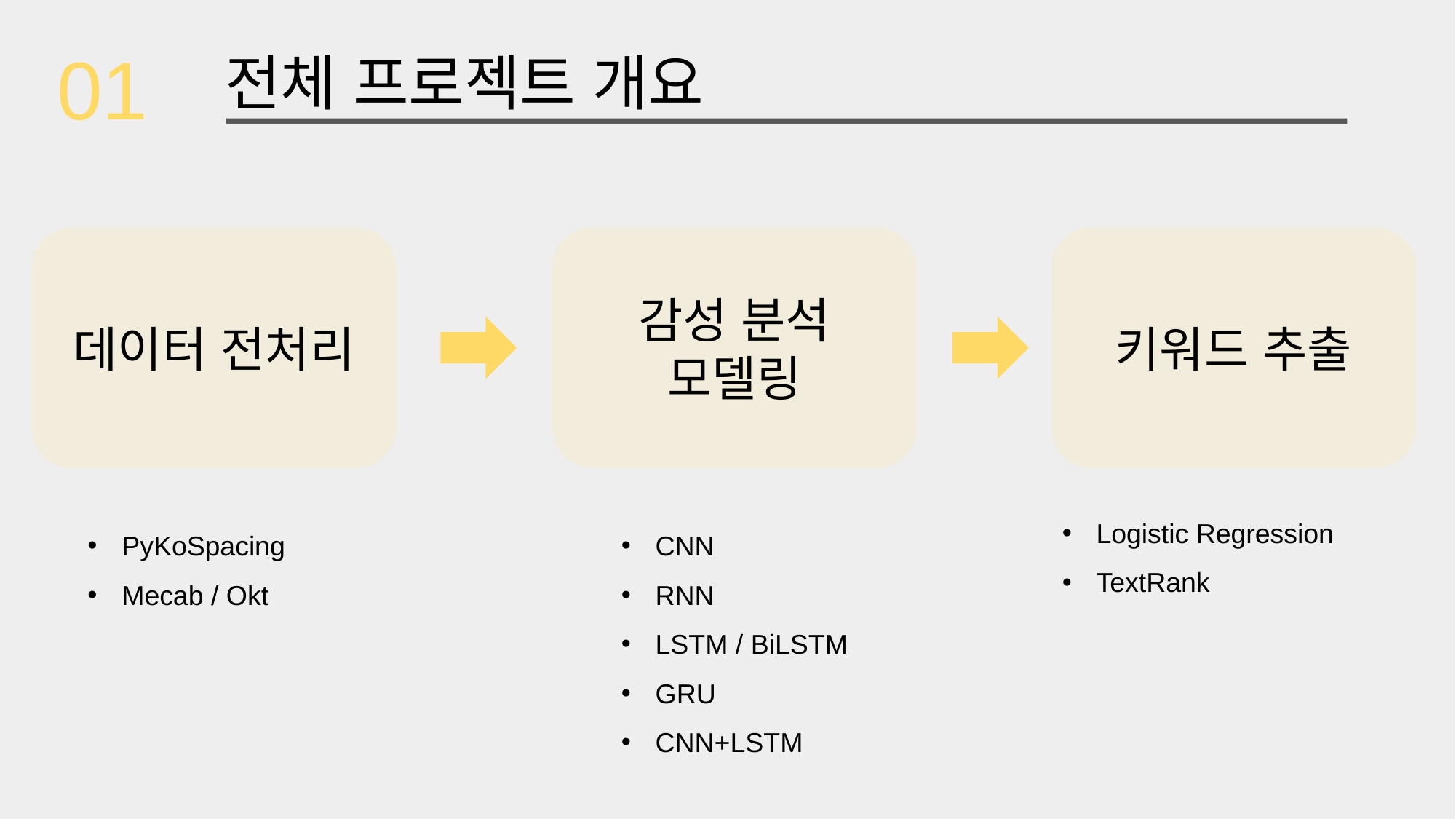

01
전체 프로젝트 개요

감성 분석
모델링
데이터 전처리
키워드 추출

Logistic Regression
TextRank
PyKoSpacing
Mecab / Okt
CNN
RNN
LSTM / BiLSTM
GRU
CNN+LSTM